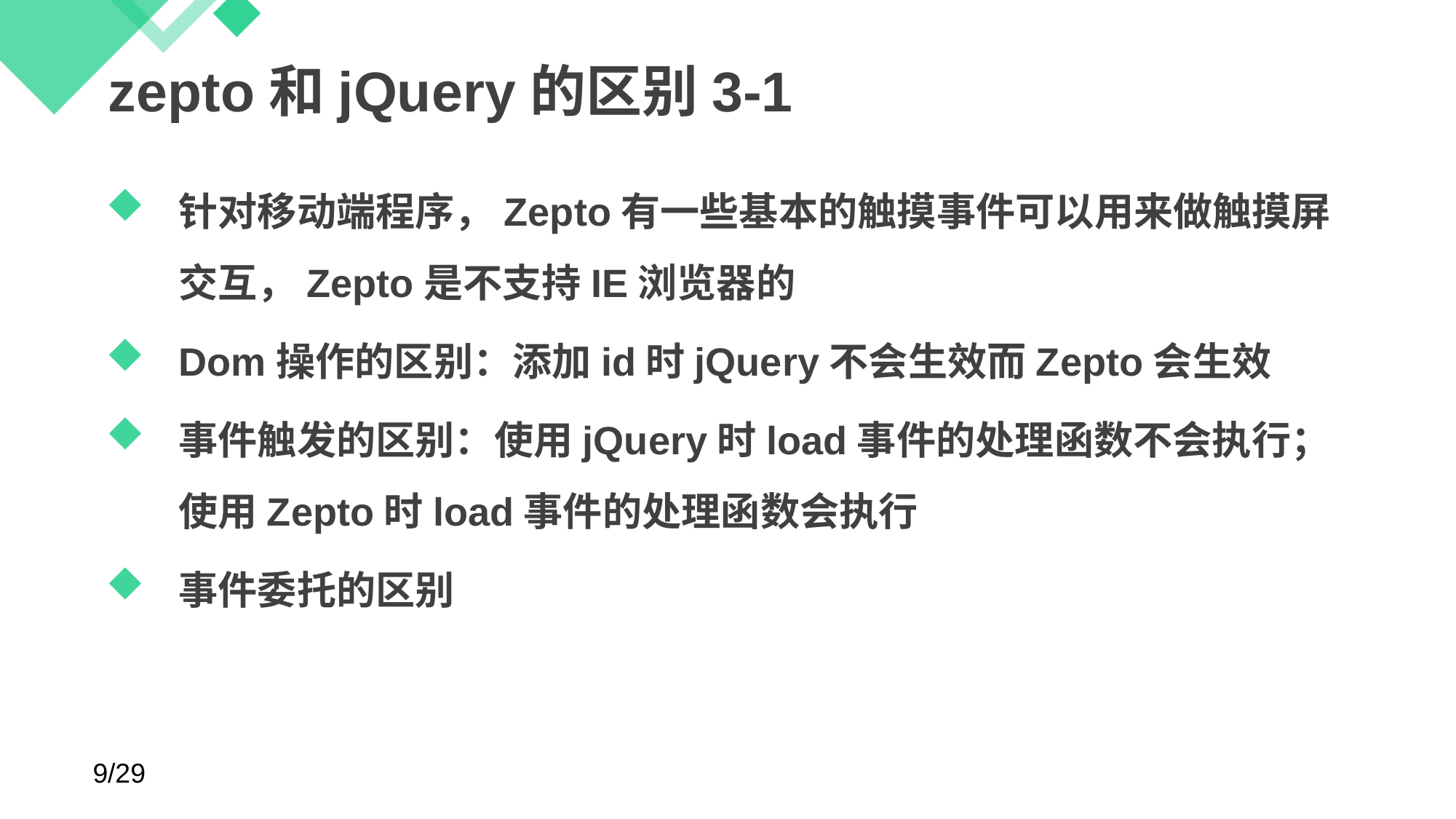

# zepto和jQuery的区别3-1
针对移动端程序，Zepto有一些基本的触摸事件可以用来做触摸屏交互，Zepto是不支持IE浏览器的
Dom操作的区别：添加id时jQuery不会生效而Zepto会生效
事件触发的区别：使用jQuery时load事件的处理函数不会执行；使用Zepto时load事件的处理函数会执行
事件委托的区别